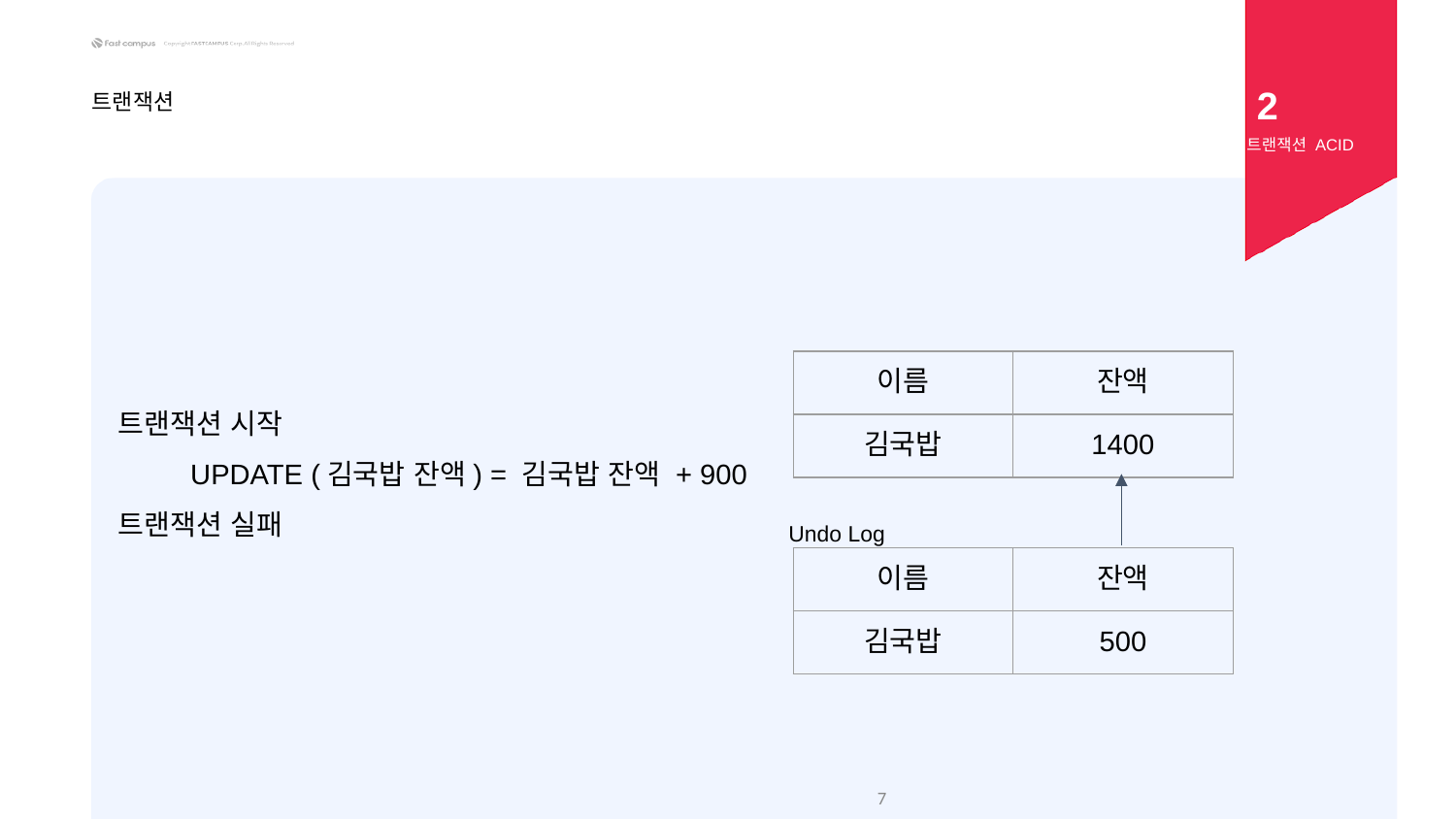

2
트랜잭션
트랜잭션 ACID
| 이름 | 잔액 |
| --- | --- |
| 김국밥 | 1400 |
트랜잭션 시작
UPDATE (김국밥 잔액) = 김국밥 잔액 + 900
트랜잭션 실패

Undo Log
| 이름 | 잔액 |
| --- | --- |
| 김국밥 | 500 |
7